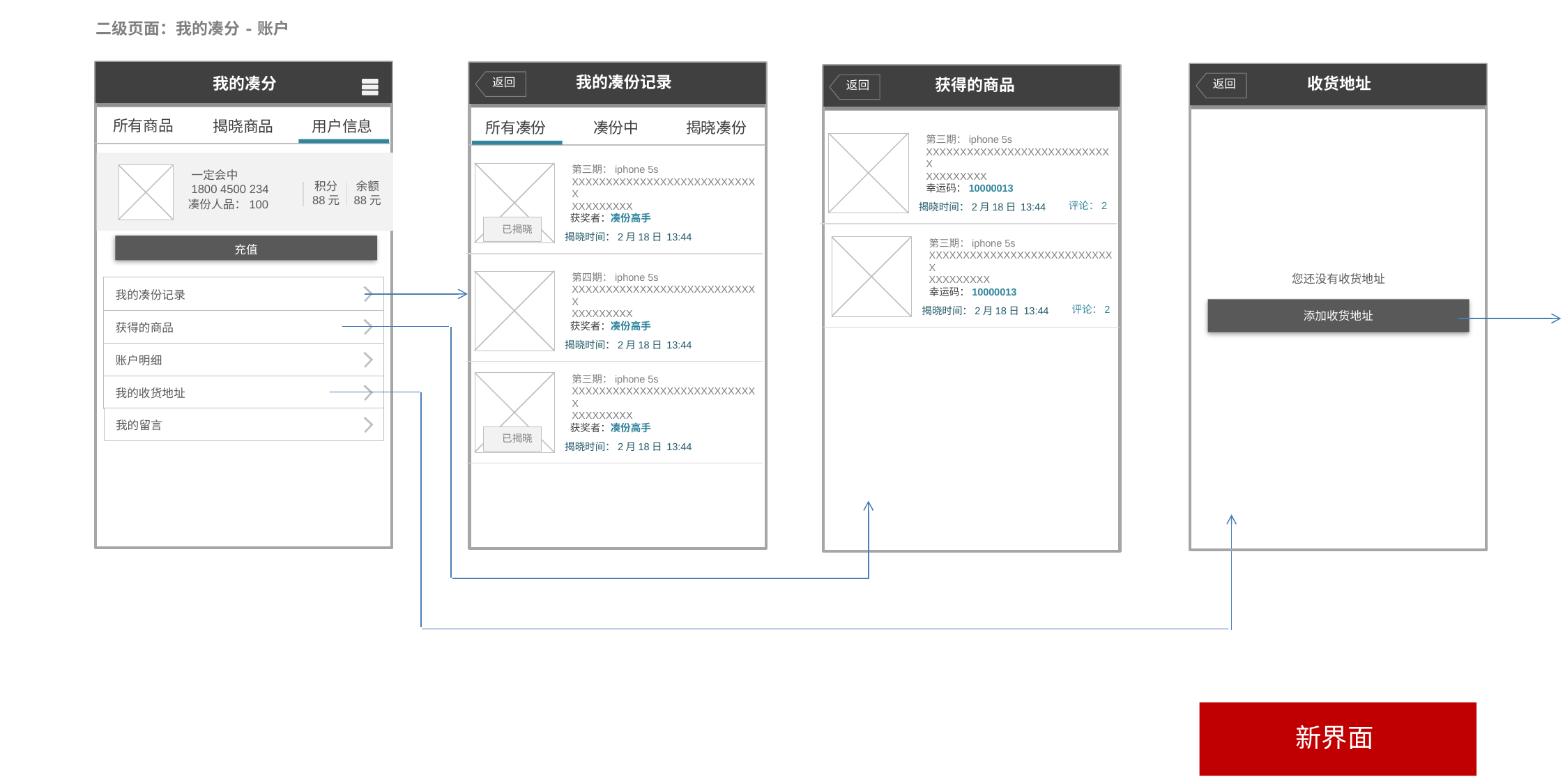

二级页面：我的凑分-账户

我的凑份记录

我的凑分
收货地址

获得的商品

返回

返回

返回

所有商品
揭晓商品
用户信息

所有凑份
凑份中
揭晓凑份

第三期：iphone 5s
XXXXXXXXXXXXXXXXXXXXXXXXXXXX
XXXXXXXXX

幸运码：10000013
评论：2
揭晓时间：2月18日 13:44

一定会中
1800 4500 234

余额
88元
积分
88元
凑份人品：100

充值
第三期：iphone 5s
XXXXXXXXXXXXXXXXXXXXXXXXXXXX
XXXXXXXXX

获奖者：凑份高手

已揭晓
揭晓时间：2月18日 13:44
第三期：iphone 5s
XXXXXXXXXXXXXXXXXXXXXXXXXXXX
XXXXXXXXX

幸运码：10000013
评论：2
揭晓时间：2月18日 13:44
第四期：iphone 5s
XXXXXXXXXXXXXXXXXXXXXXXXXXXX
XXXXXXXXX
您还没有收货地址

我的凑份记录

获得的商品

账户明细

我的收货地址

添加收货地址
获奖者：凑份高手
揭晓时间：2月18日 13:44
第三期：iphone 5s
XXXXXXXXXXXXXXXXXXXXXXXXXXXX
XXXXXXXXX

获奖者：凑份高手

已揭晓
揭晓时间：2月18日 13:44

我的留言

新界面